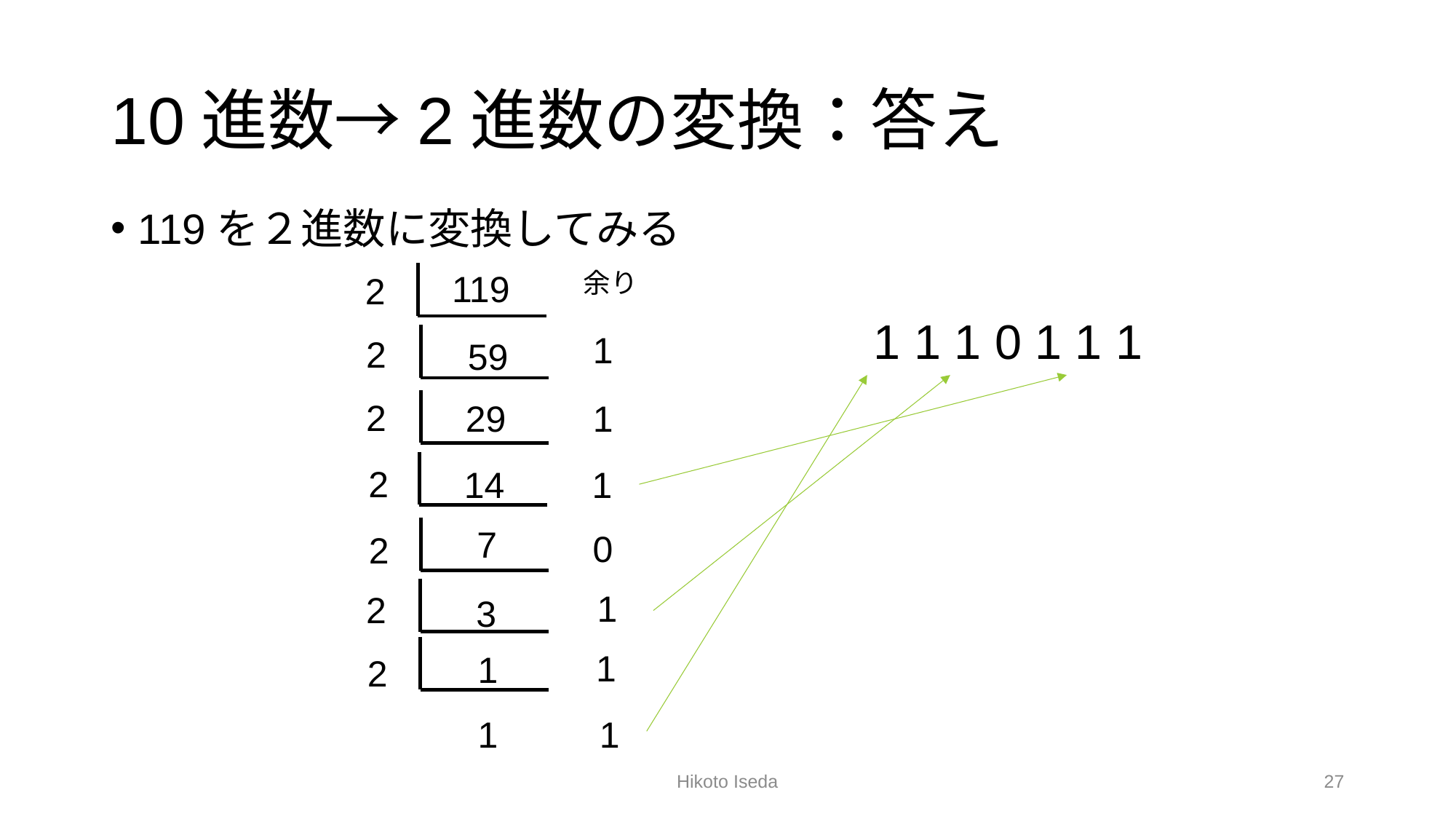

# 10進数→2進数の変換：答え
119を２進数に変換してみる
余り
119
2
1 1 1 0 1 1 1
1
2
59
2
29
1
2
14
1
7
0
2
1
2
3
1
1
2
1
1
Hikoto Iseda
27